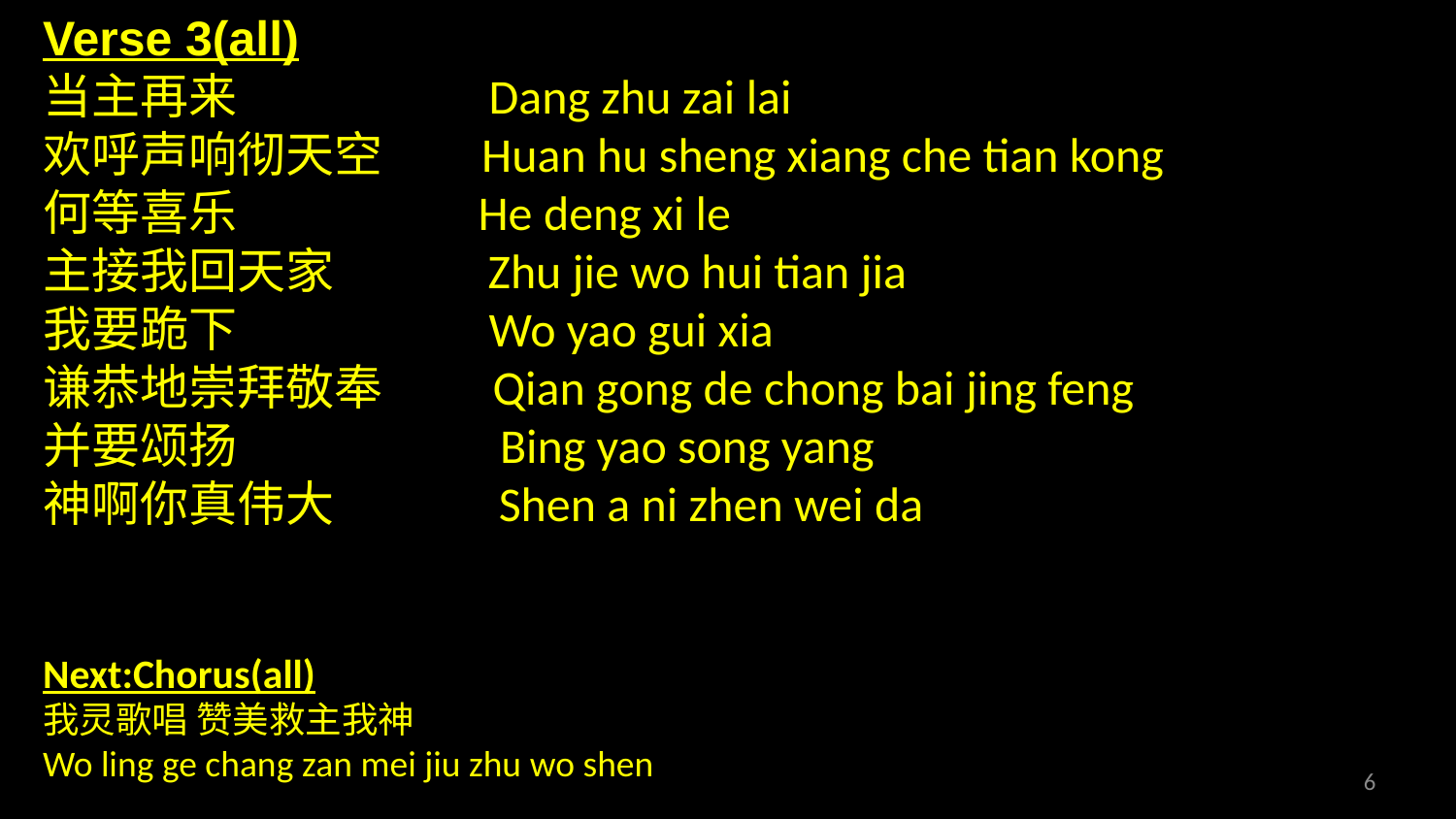

Verse 3(all)
当主再来                      Dang zhu zai lai
欢呼声响彻天空        Huan hu sheng xiang che tian kong
何等喜乐                     He deng xi le
主接我回天家             Zhu jie wo hui tian jia
我要跪下                      Wo yao gui xia
谦恭地崇拜敬奉         Qian gong de chong bai jing feng
并要颂扬                       Bing yao song yang
神啊你真伟大              Shen a ni zhen wei da

Next:Chorus(all)
我灵歌唱 赞美救主我神
Wo ling ge chang zan mei jiu zhu wo shen

6